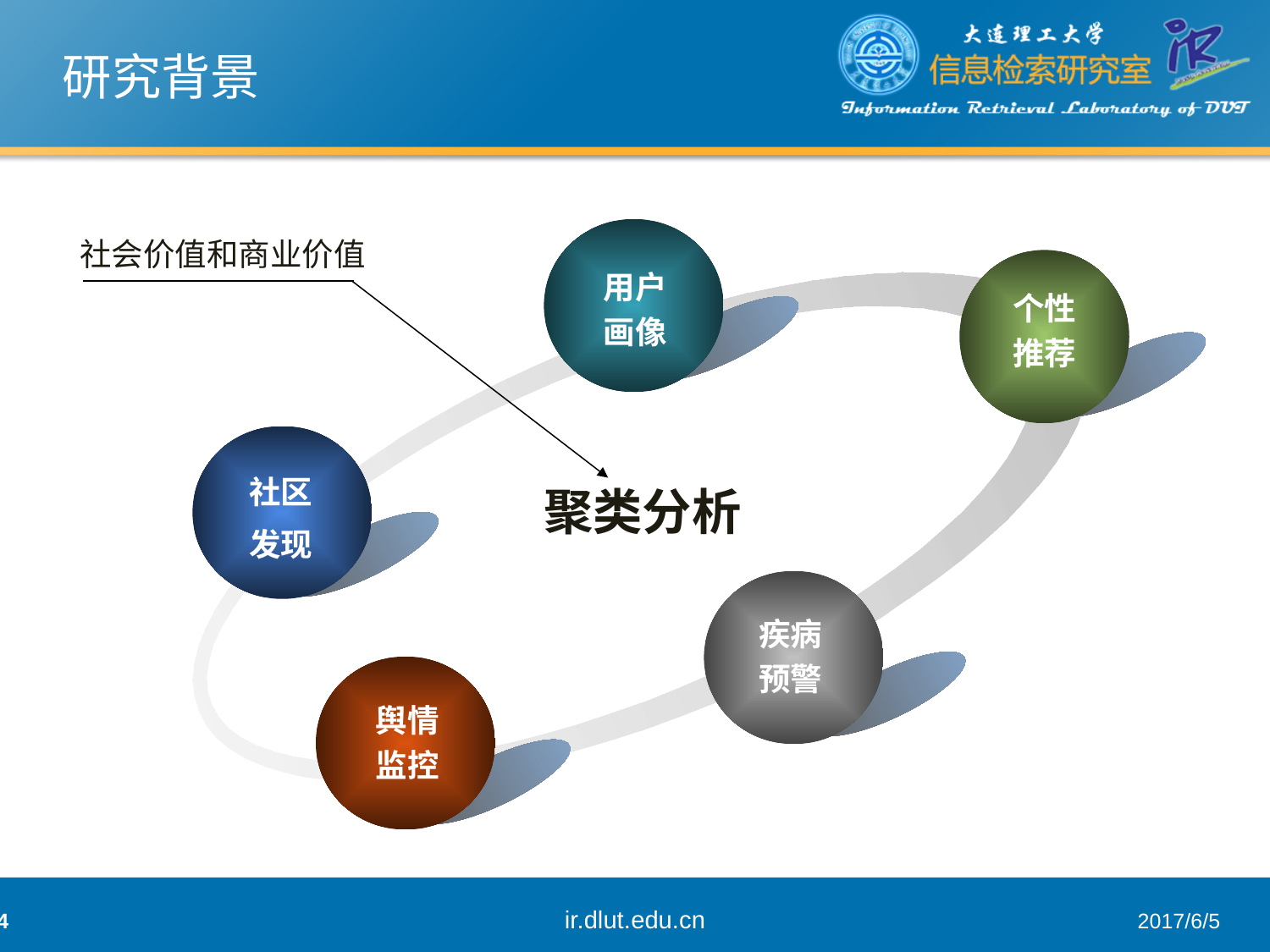

# 研究背景
社会价值和商业价值
用户
画像
个性
推荐
社区
发现
聚类分析
疾病
预警
舆情
监控